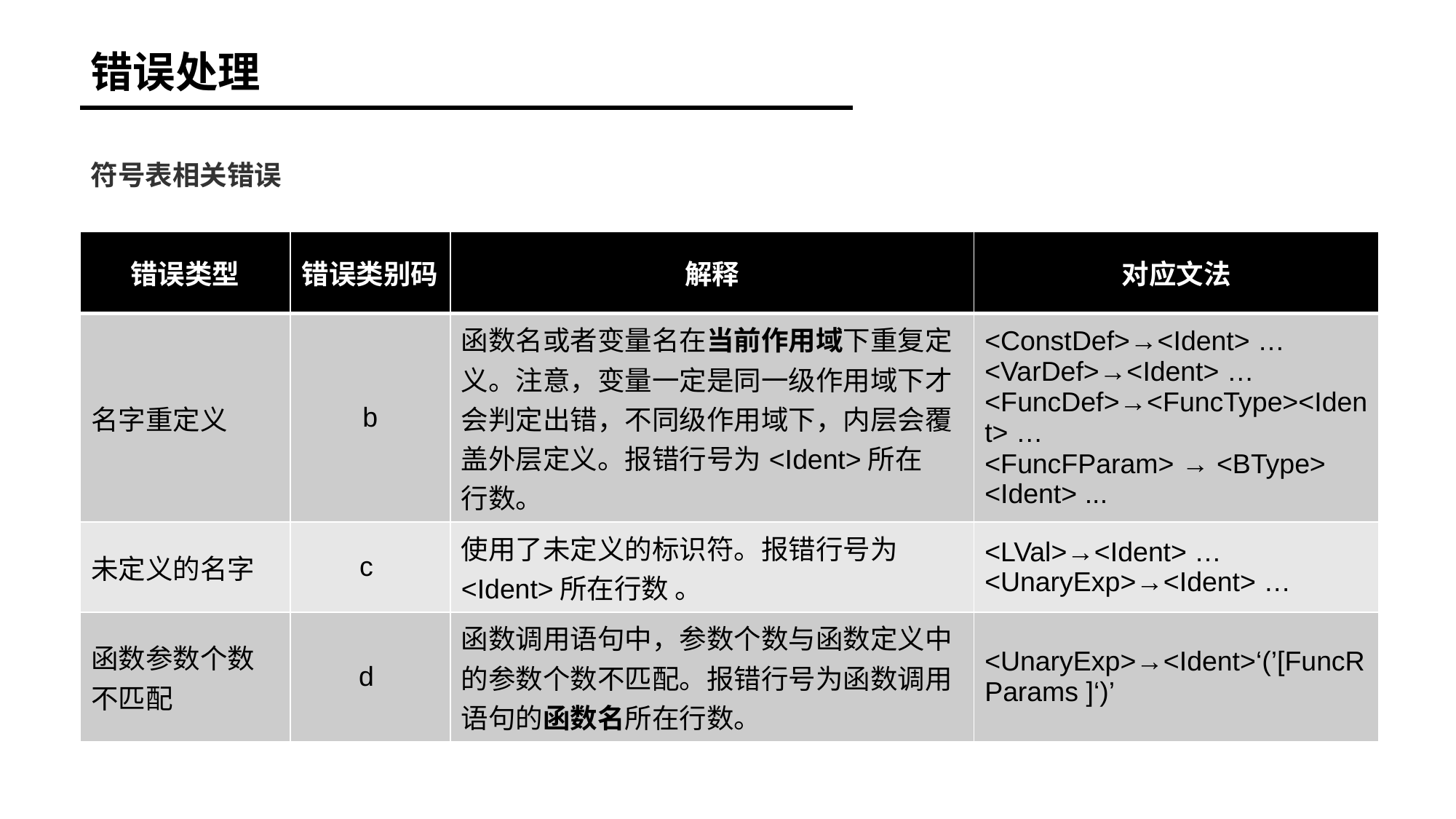

错误处理
符号表相关错误
| 错误类型 | 错误类别码 | 解释 | 对应文法 |
| --- | --- | --- | --- |
| 名字重定义 | b | 函数名或者变量名在当前作用域下重复定义。注意，变量一定是同一级作用域下才会判定出错，不同级作用域下，内层会覆盖外层定义。报错行号为<Ident>所在 行数。 | <ConstDef>→<Ident> … <VarDef>→<Ident> … <FuncDef>→<FuncType><Ident> … <FuncFParam> → <BType> <Ident> ... |
| 未定义的名字 | c | 使用了未定义的标识符。报错行号为<Ident>所在行数 。 | <LVal>→<Ident> … <UnaryExp>→<Ident> … |
| 函数参数个数不匹配 | d | 函数调用语句中，参数个数与函数定义中的参数个数不匹配。报错行号为函数调用语句的函数名所在行数。 | <UnaryExp>→<Ident>‘(’[FuncRParams ]‘)’ |